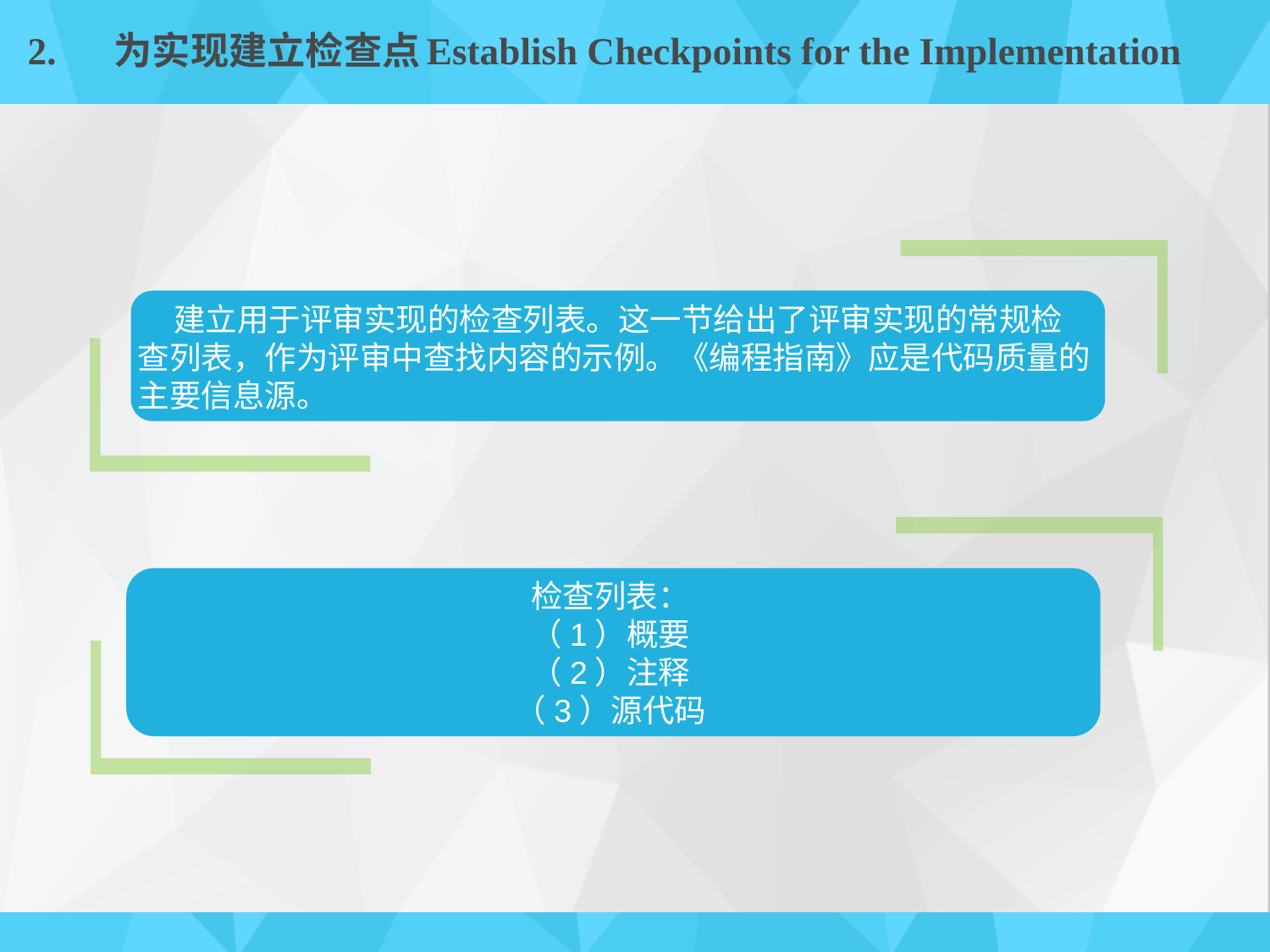

# 2.	为实现建立检查点Establish Checkpoints for the Implementation

    建立用于评审实现的检查列表。这一节给出了评审实现的常规检查列表，作为评审中查找内容的示例。《编程指南》应是代码质量的主要信息源。

检查列表：
（1）概要
（2）注释
（3）源代码